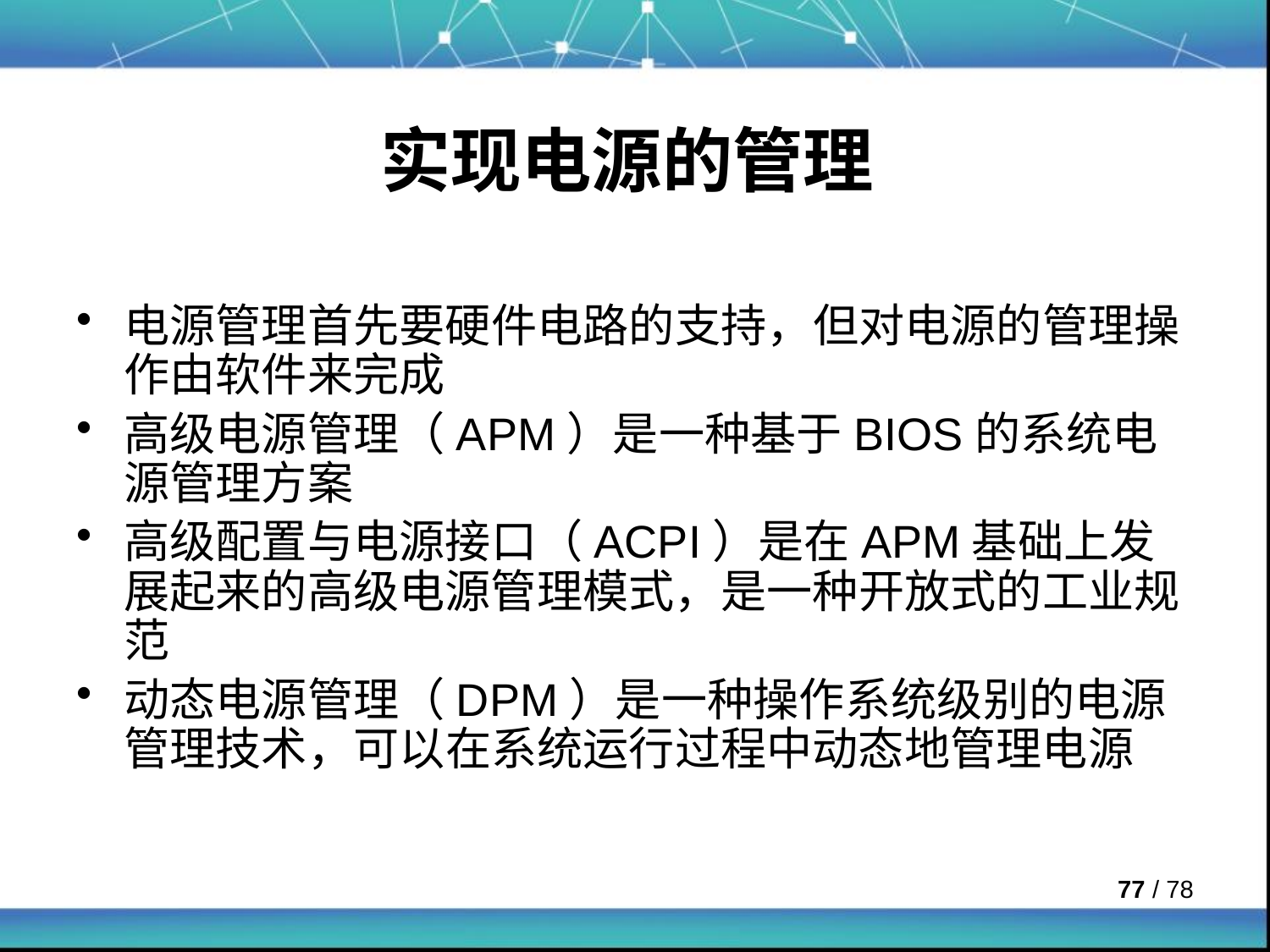

# 实现电源的管理
电源管理首先要硬件电路的支持，但对电源的管理操作由软件来完成
高级电源管理（APM）是一种基于BIOS的系统电源管理方案
高级配置与电源接口（ACPI）是在APM基础上发展起来的高级电源管理模式，是一种开放式的工业规范
动态电源管理（DPM）是一种操作系统级别的电源管理技术，可以在系统运行过程中动态地管理电源
77 / 78